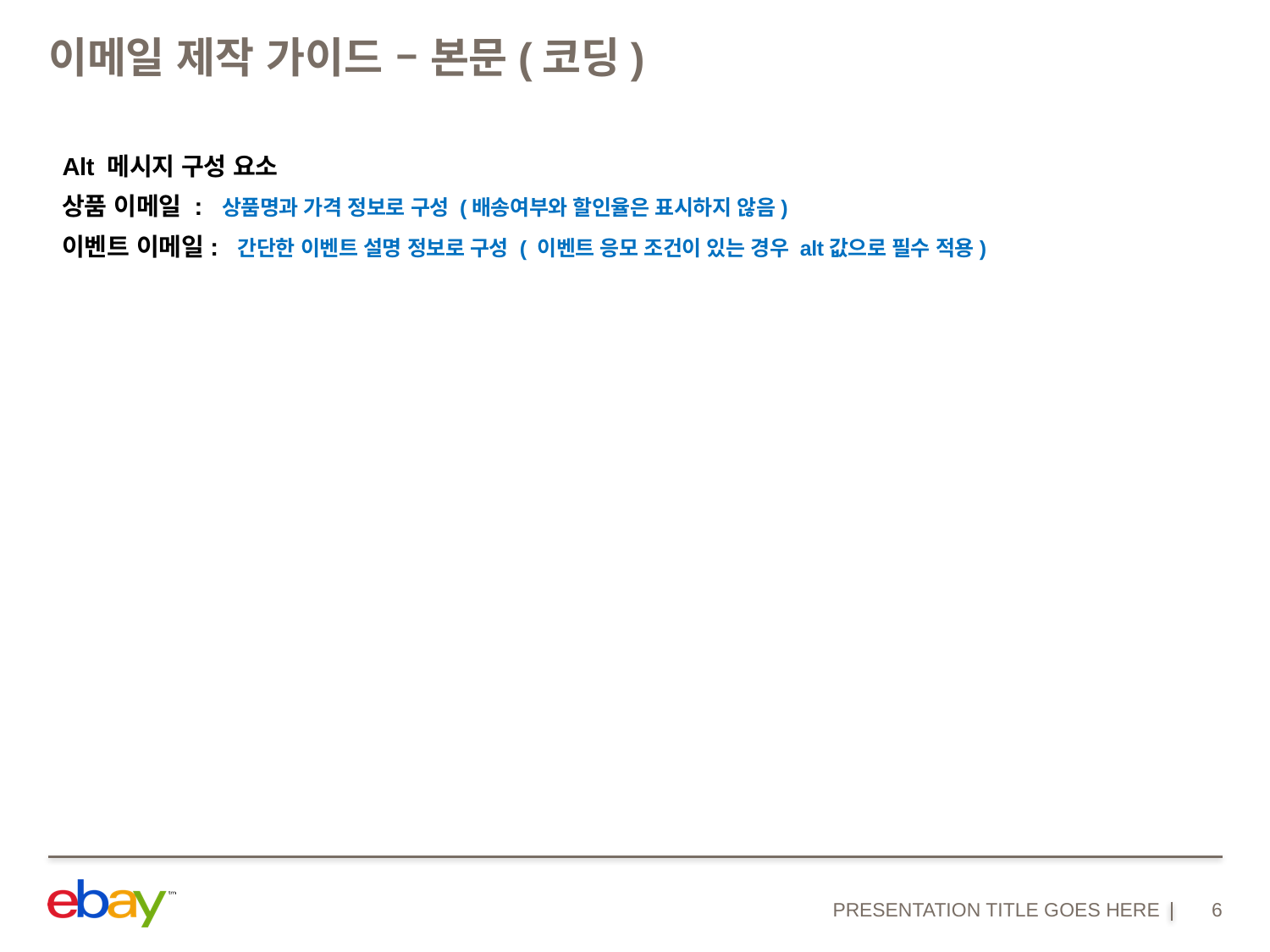

# 이메일 제작 가이드 – 본문(코딩)
Alt 메시지 구성 요소
상품 이메일 :  상품명과 가격 정보로 구성 (배송여부와 할인율은 표시하지 않음)
이벤트 이메일:  간단한 이벤트 설명 정보로 구성 ( 이벤트 응모 조건이 있는 경우 alt값으로 필수 적용)

PRESENTATION TITLE GOES HERE
6